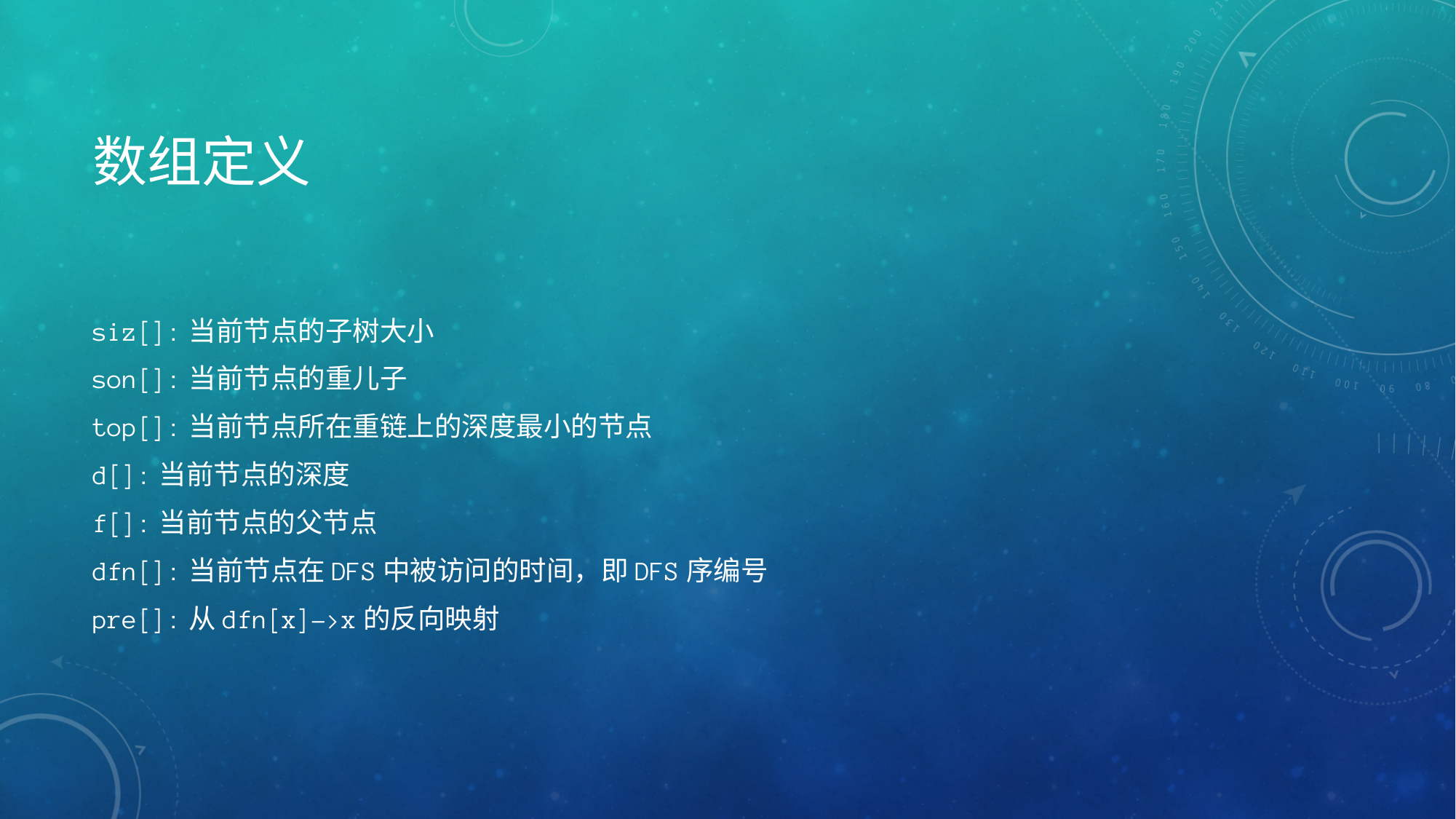

# 数组定义
siz[]:当前节点的子树大小
son[]:当前节点的重儿子
top[]:当前节点所在重链上的深度最小的节点
d[]:当前节点的深度
f[]:当前节点的父节点
dfn[]:当前节点在DFS中被访问的时间，即DFS序编号
pre[]:从dfn[x]->x的反向映射